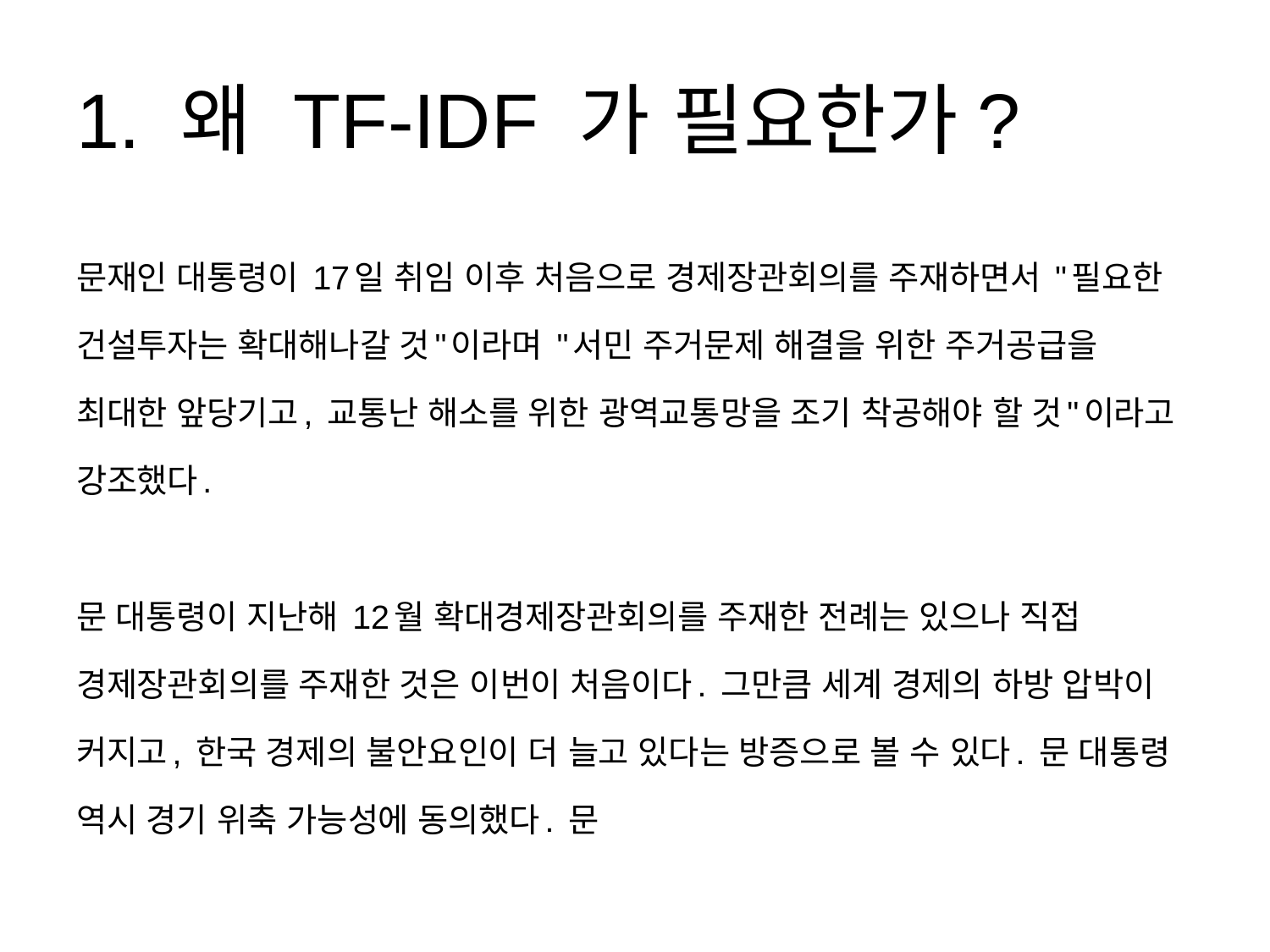

# 1. 왜 TF-IDF 가 필요한가?
문재인 대통령이 17일 취임 이후 처음으로 경제장관회의를 주재하면서 "필요한 건설투자는 확대해나갈 것"이라며 "서민 주거문제 해결을 위한 주거공급을 최대한 앞당기고, 교통난 해소를 위한 광역교통망을 조기 착공해야 할 것"이라고 강조했다.
문 대통령이 지난해 12월 확대경제장관회의를 주재한 전례는 있으나 직접 경제장관회의를 주재한 것은 이번이 처음이다. 그만큼 세계 경제의 하방 압박이 커지고, 한국 경제의 불안요인이 더 늘고 있다는 방증으로 볼 수 있다. 문 대통령 역시 경기 위축 가능성에 동의했다. 문